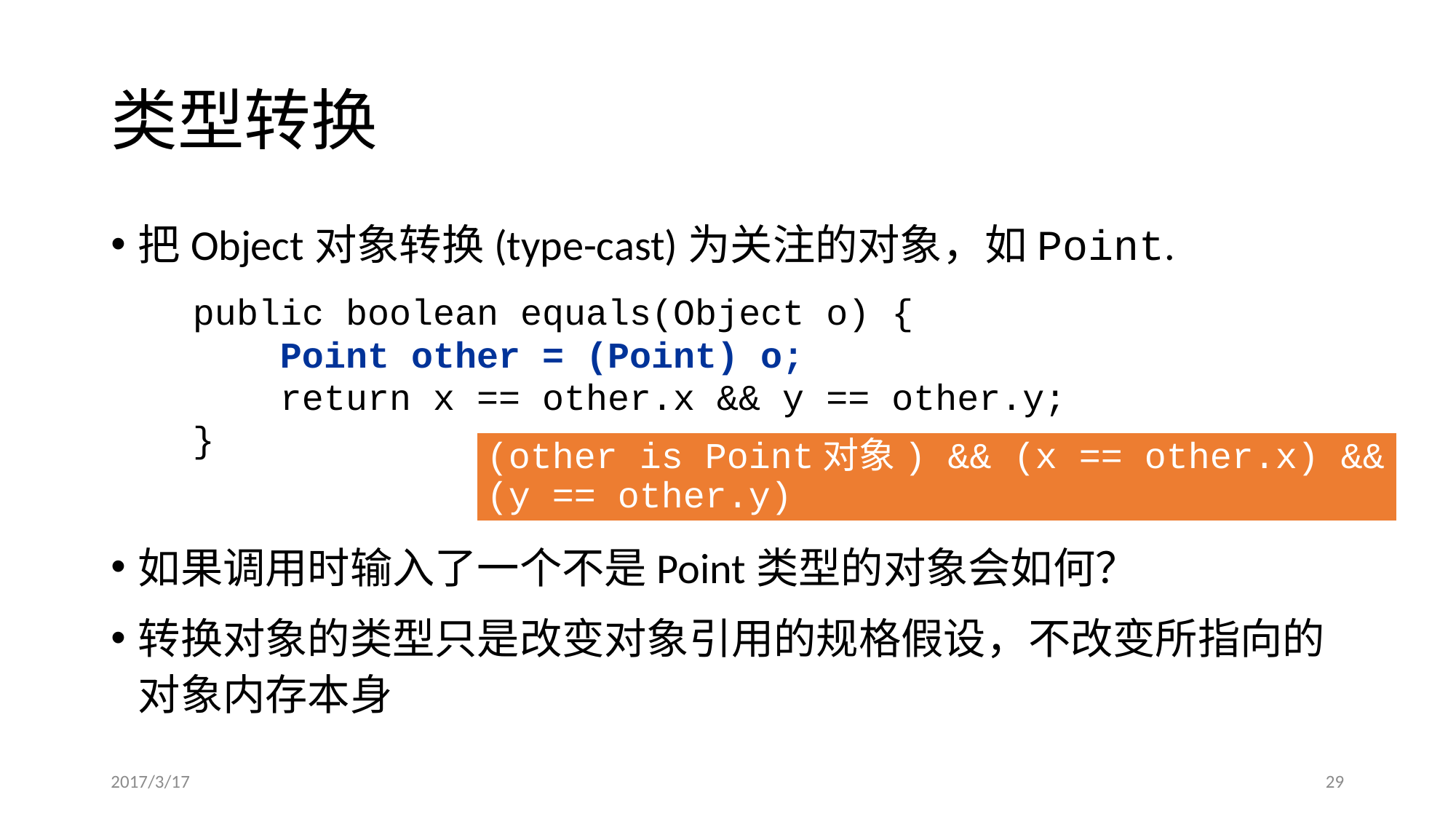

# 类型转换
把Object对象转换(type-cast)为关注的对象，如Point.

	public boolean equals(Object o) {
	    Point other = (Point) o;
	    return x == other.x && y == other.y;
	}

如果调用时输入了一个不是Point类型的对象会如何？
转换对象的类型只是改变对象引用的规格假设，不改变所指向的对象内存本身
(other is Point对象) && (x == other.x) && (y == other.y)
2017/3/17
29